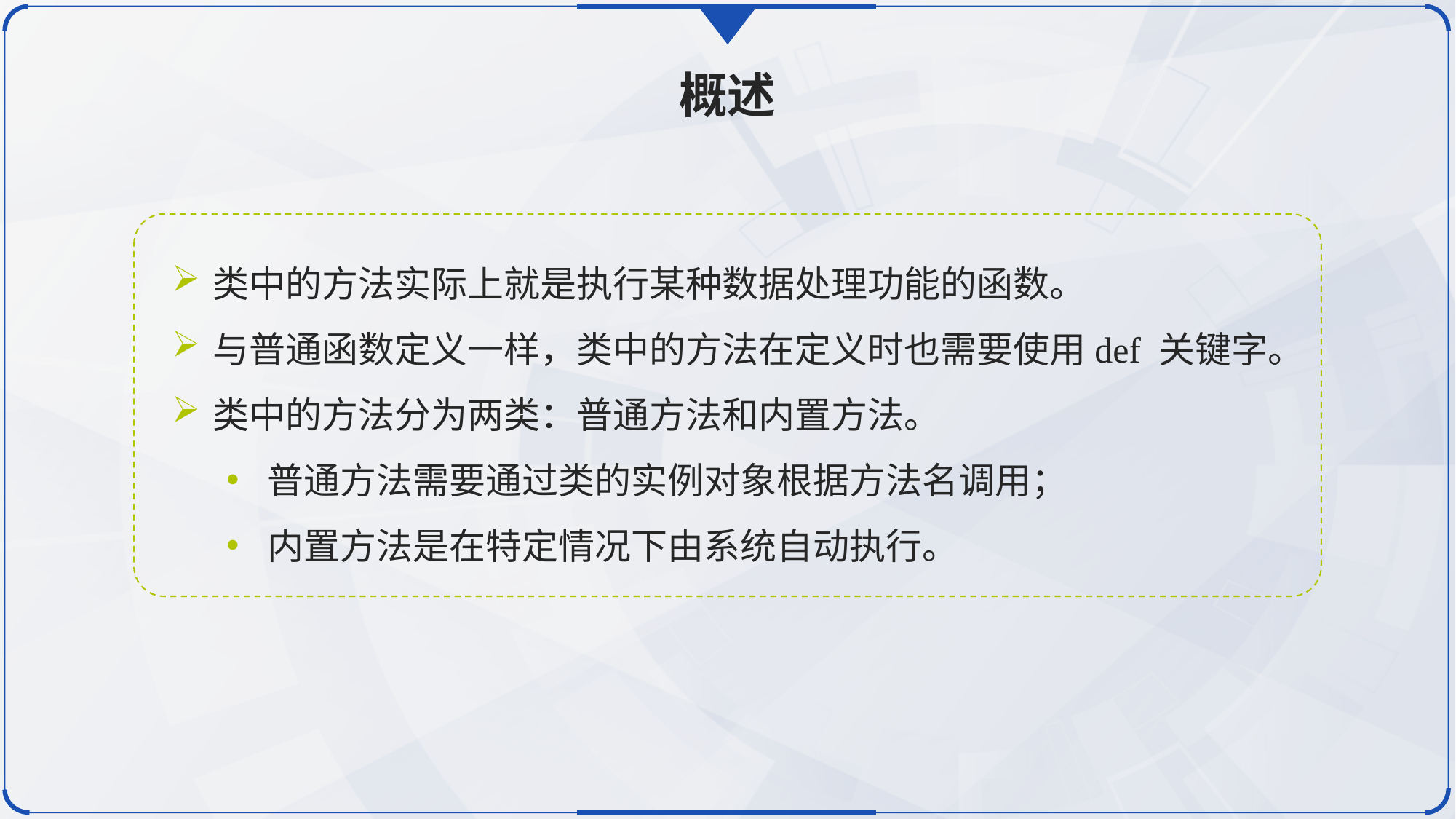

概述

类中的方法实际上就是执行某种数据处理功能的函数。
与普通函数定义一样，类中的方法在定义时也需要使用def 关键字。
类中的方法分为两类：普通方法和内置方法。
普通方法需要通过类的实例对象根据方法名调用；
内置方法是在特定情况下由系统自动执行。